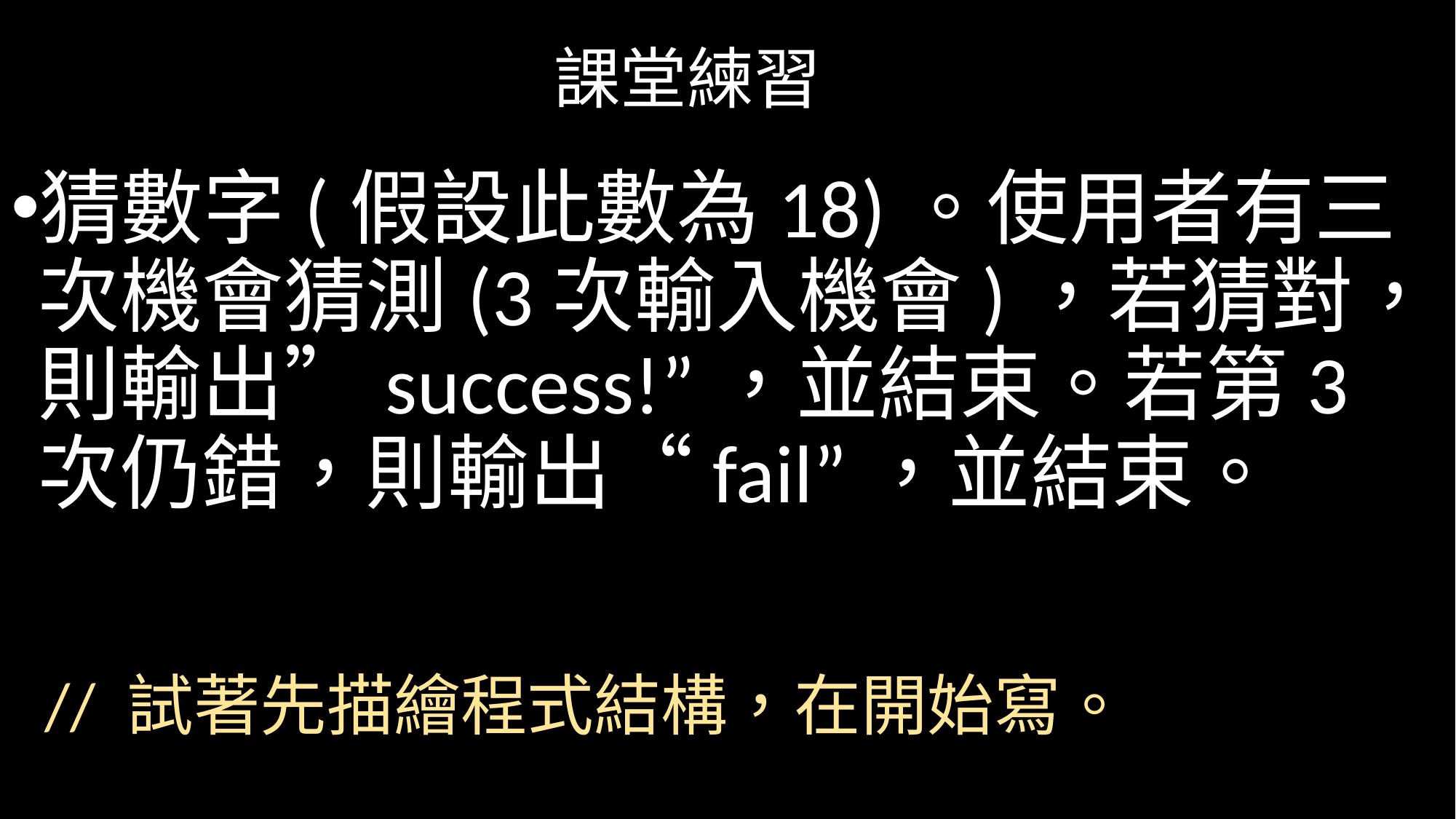

# 課堂練習
猜數字(假設此數為18)。使用者有三次機會猜測(3次輸入機會)，若猜對，則輸出”success!”，並結束。若第3次仍錯，則輸出“fail”，並結束。
// 試著先描繪程式結構，在開始寫。